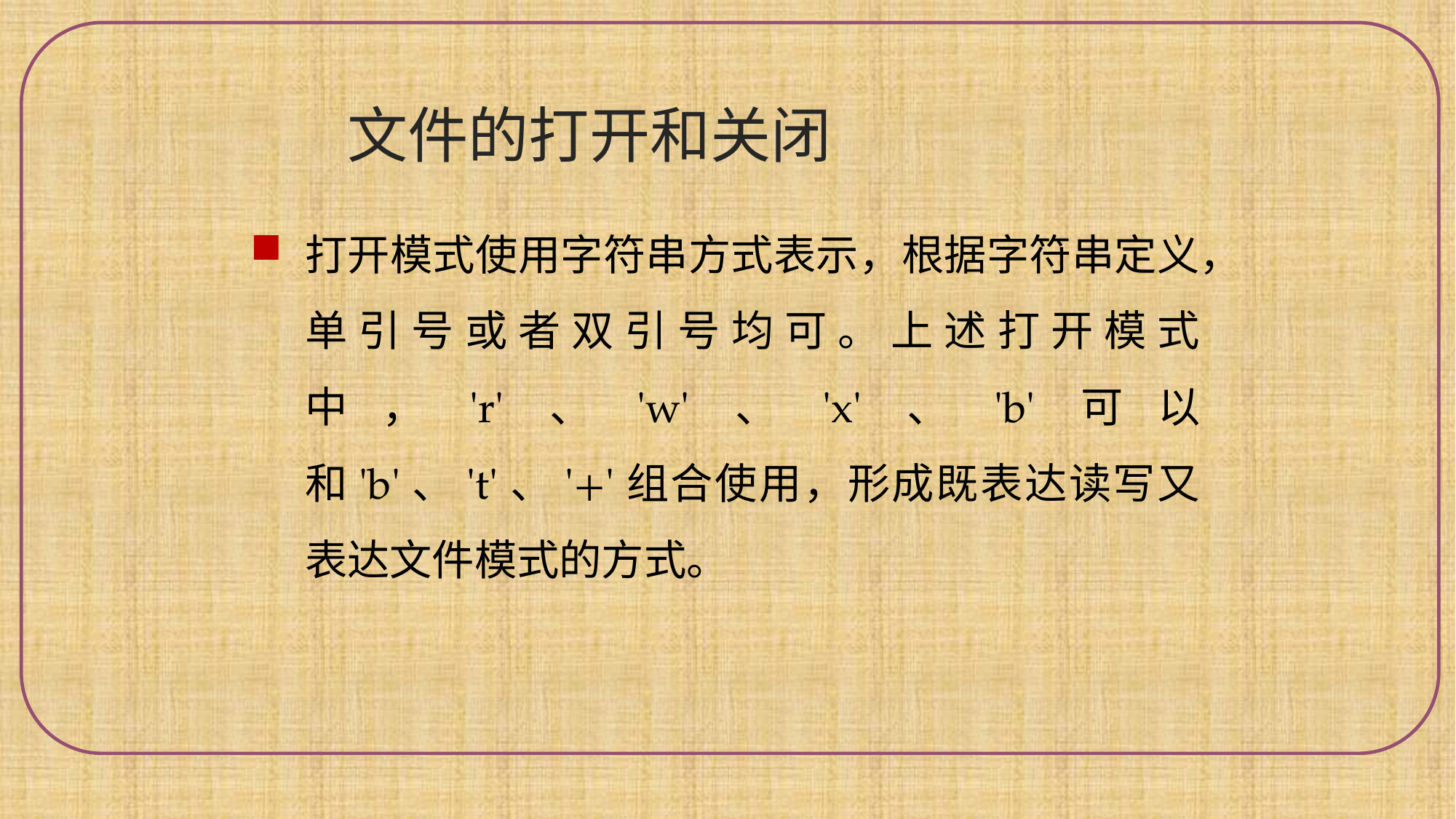

文件的打开和关闭

打开模式使用字符串方式表示，根据字符串定义，单引号或者双引号均可。上述打开模式中，'r'、'w'、'x'、'b'可以和'b'、't'、'+'组合使用，形成既表达读写又表达文件模式的方式。